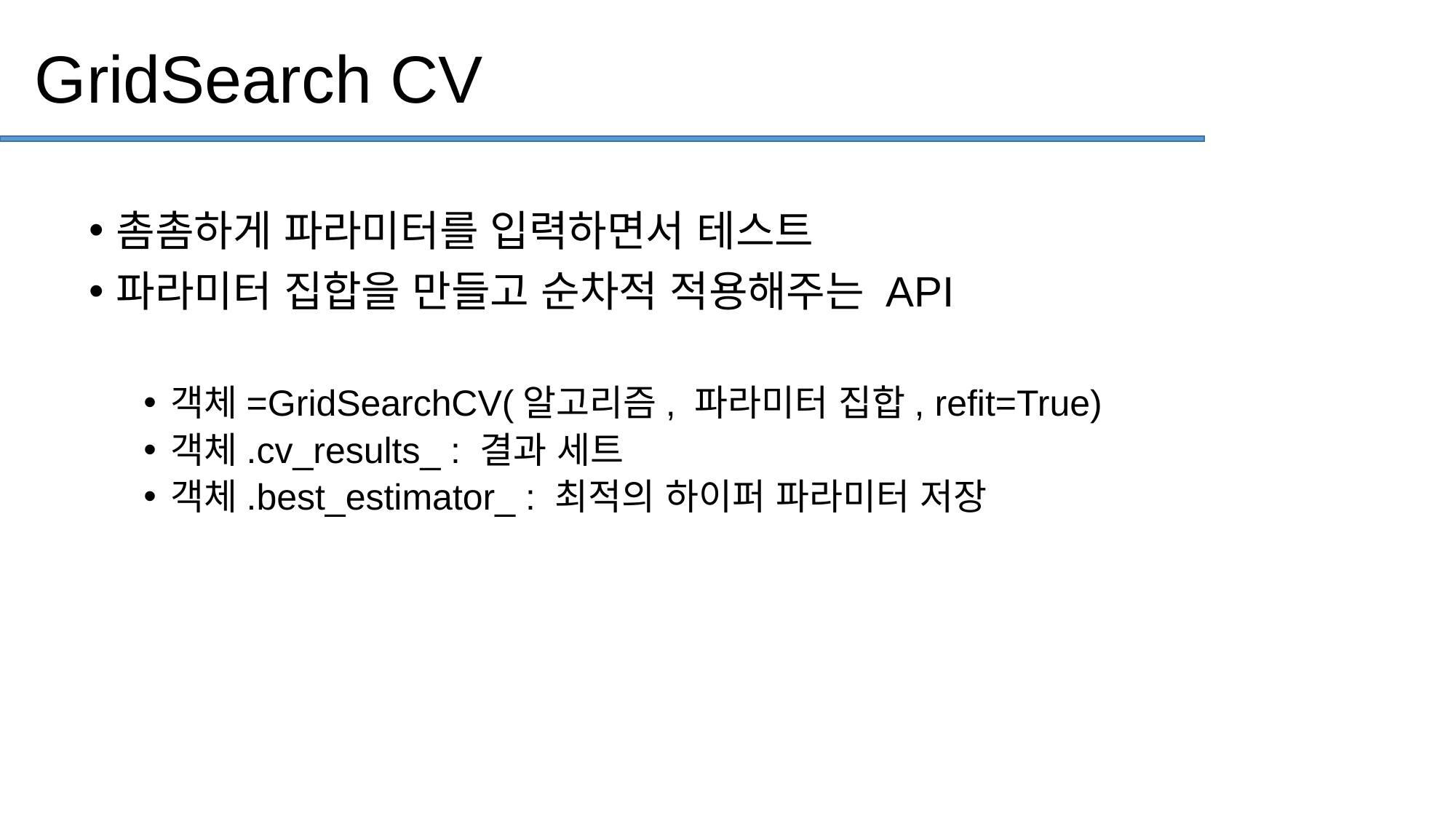

# GridSearch CV

촘촘하게 파라미터를 입력하면서 테스트
파라미터 집합을 만들고 순차적 적용해주는 API

객체=GridSearchCV(알고리즘, 파라미터 집합, refit=True)
객체.cv_results_ : 결과 세트
객체.best_estimator_ : 최적의 하이퍼 파라미터 저장